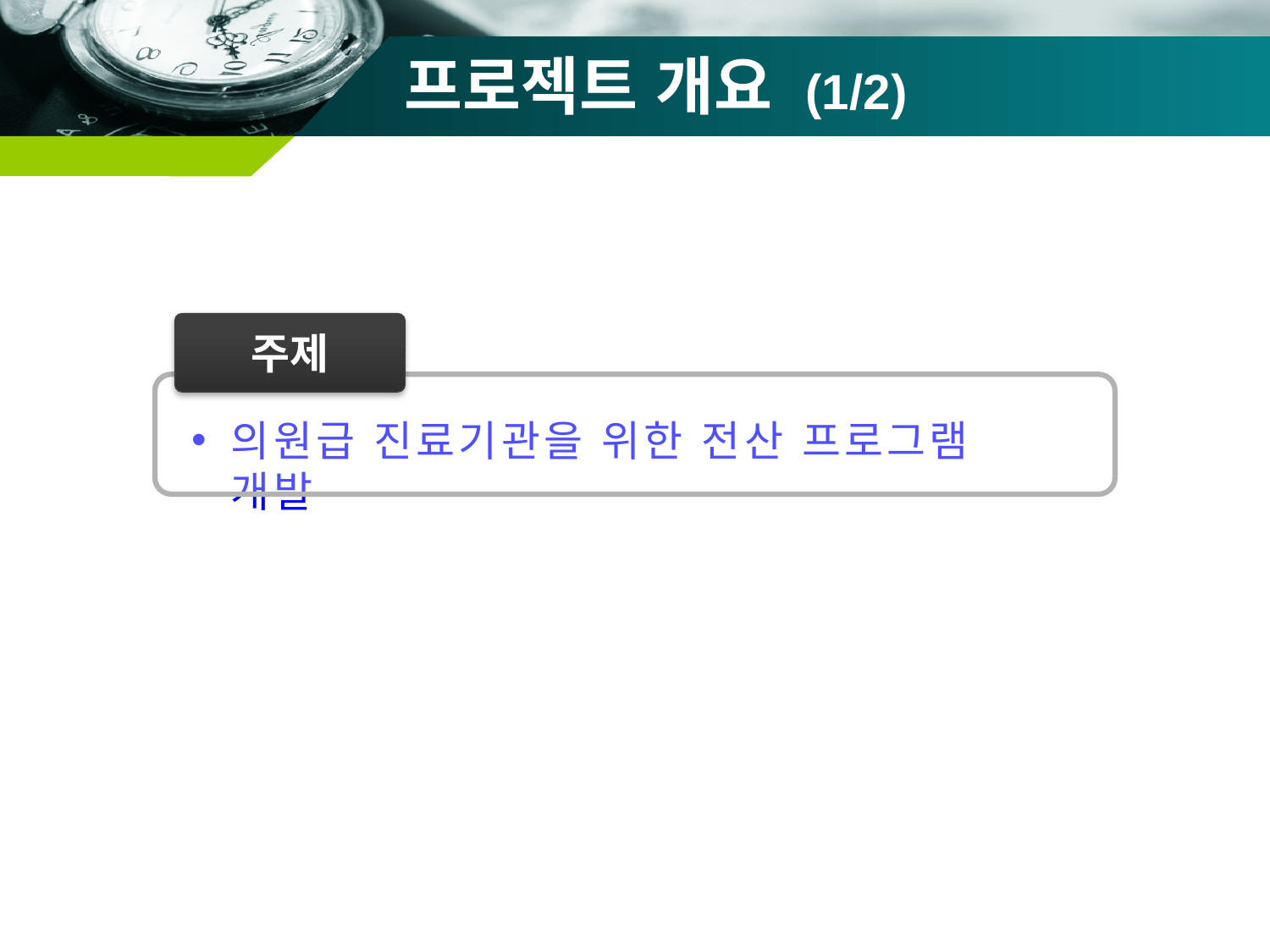

# 프로젝트 개요 (1/2)
주제

의원급 진료기관을 위한 전산 프로그램 개발